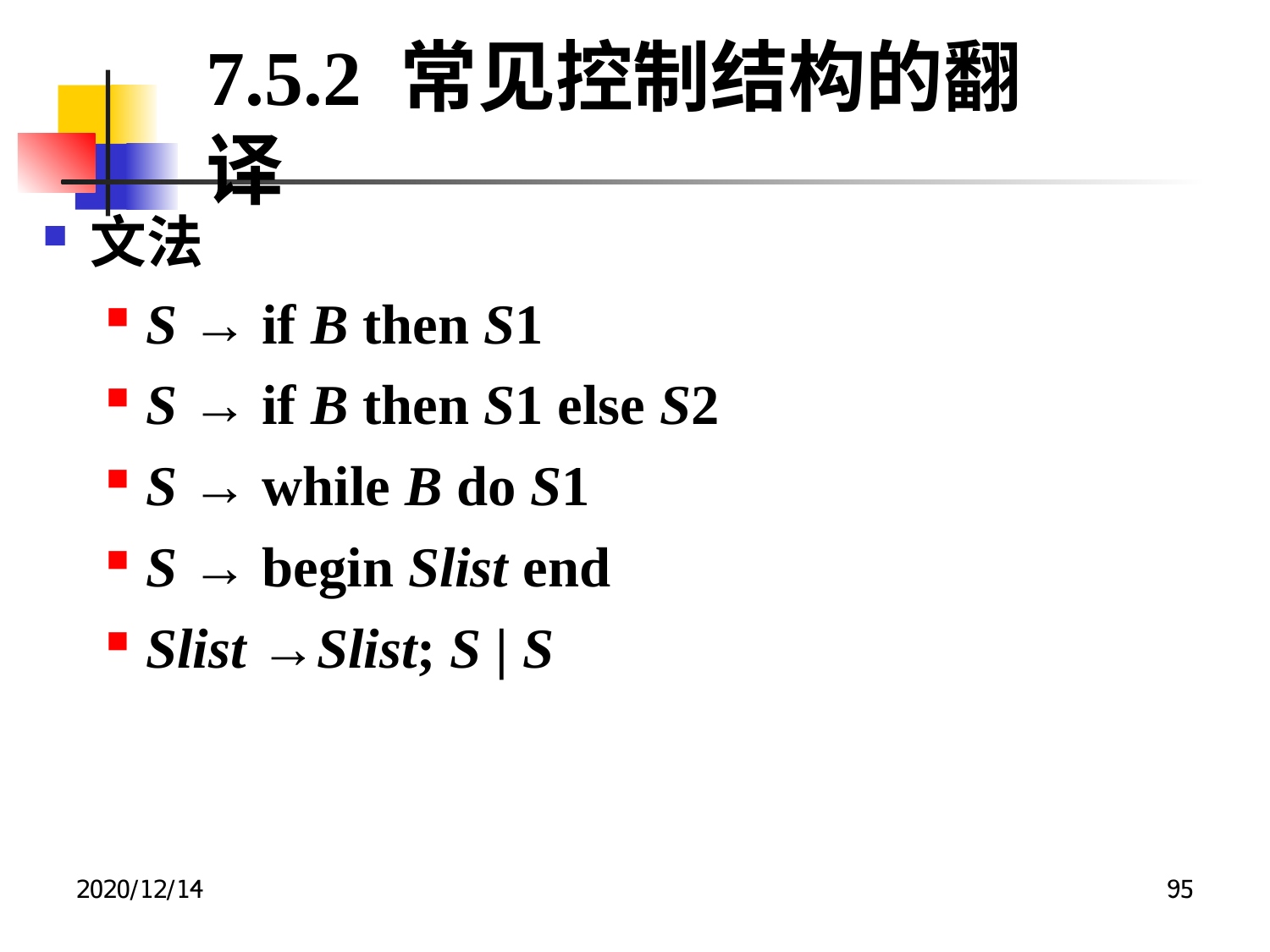

7.5.2 常见控制结构的翻译
文法
S → if B then S1
S → if B then S1 else S2
S → while B do S1
S → begin Slist end
Slist →Slist; S | S
2020/12/14
95